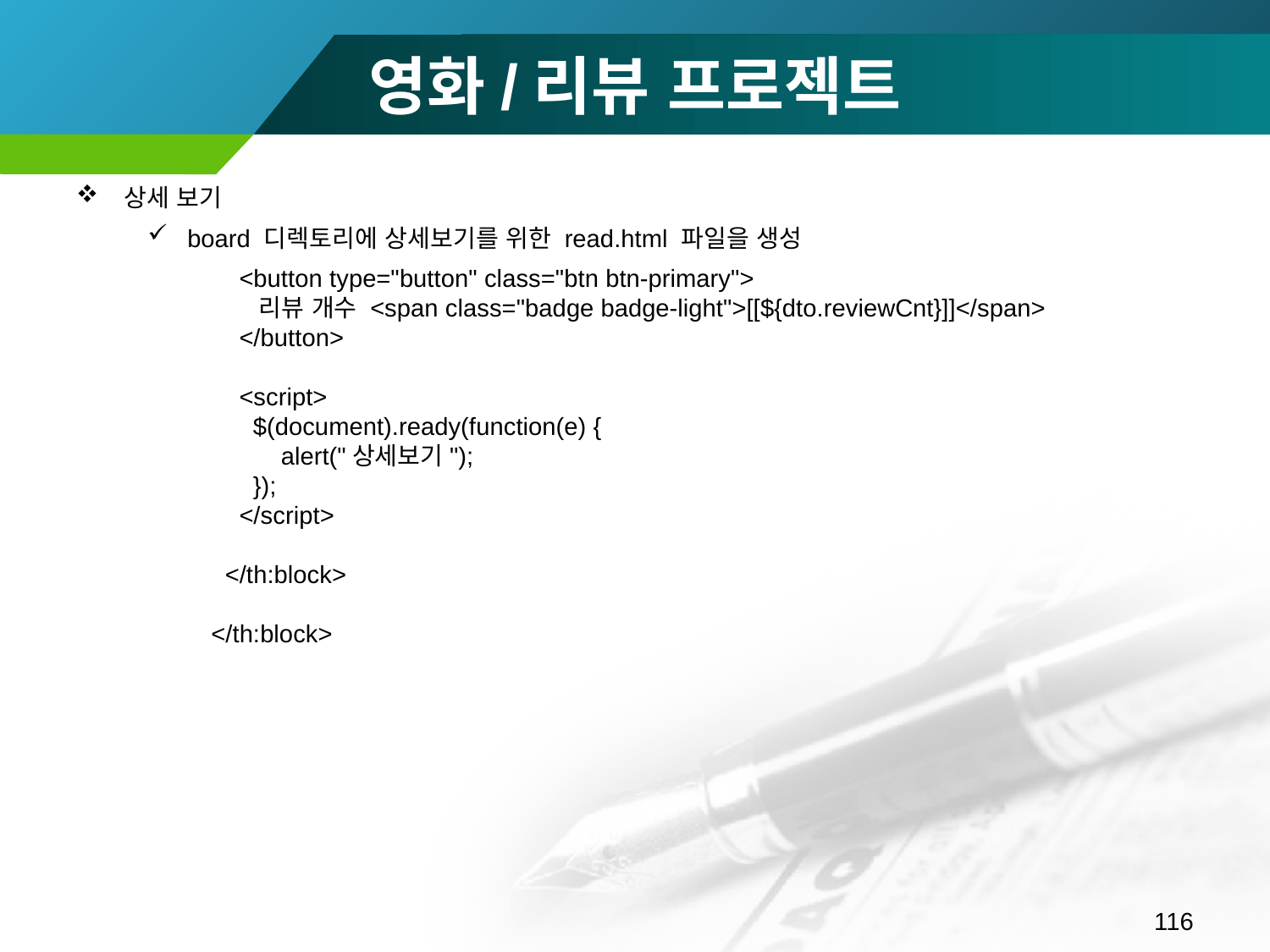

# 영화/리뷰 프로젝트
상세 보기
board 디렉토리에 상세보기를 위한 read.html 파일을 생성
    <button type="button" class="btn btn-primary">
      리뷰 개수 <span class="badge badge-light">[[${dto.reviewCnt}]]</span>
    </button>

    <script>
      $(document).ready(function(e) {
          alert("상세보기");
      });
    </script>

  </th:block>

</th:block>
116